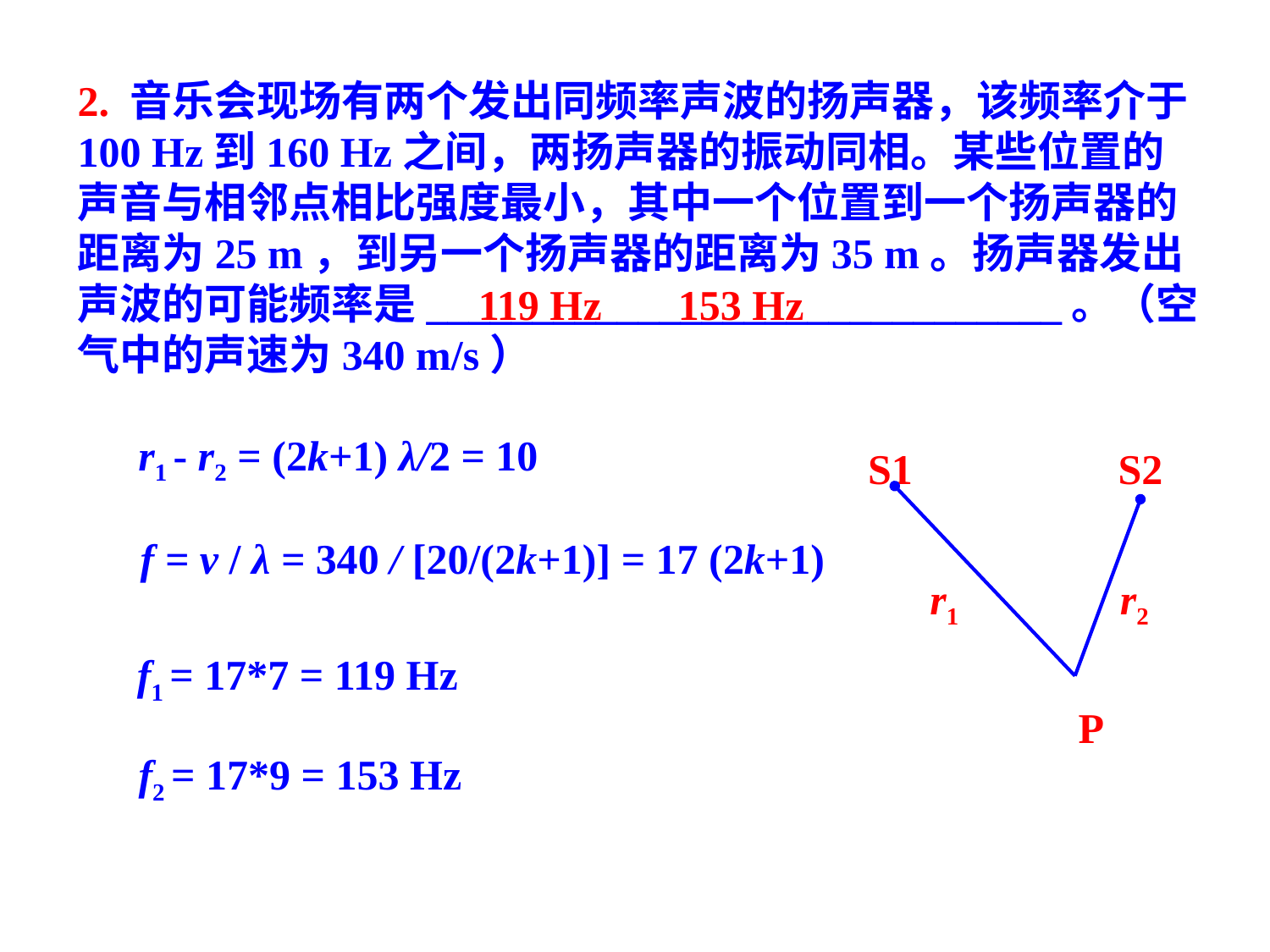

2. 音乐会现场有两个发出同频率声波的扬声器，该频率介于100 Hz到160 Hz之间，两扬声器的振动同相。某些位置的声音与相邻点相比强度最小，其中一个位置到一个扬声器的距离为25 m，到另一个扬声器的距离为35 m。扬声器发出声波的可能频率是______________________________。（空气中的声速为340 m/s）
119 Hz
153 Hz
r1 - r2 = (2k+1) λ/2 = 10
S1
S2
r1
r2
P
f = v / λ = 340 / [20/(2k+1)] = 17 (2k+1)
f1 = 17*7 = 119 Hz
f2 = 17*9 = 153 Hz